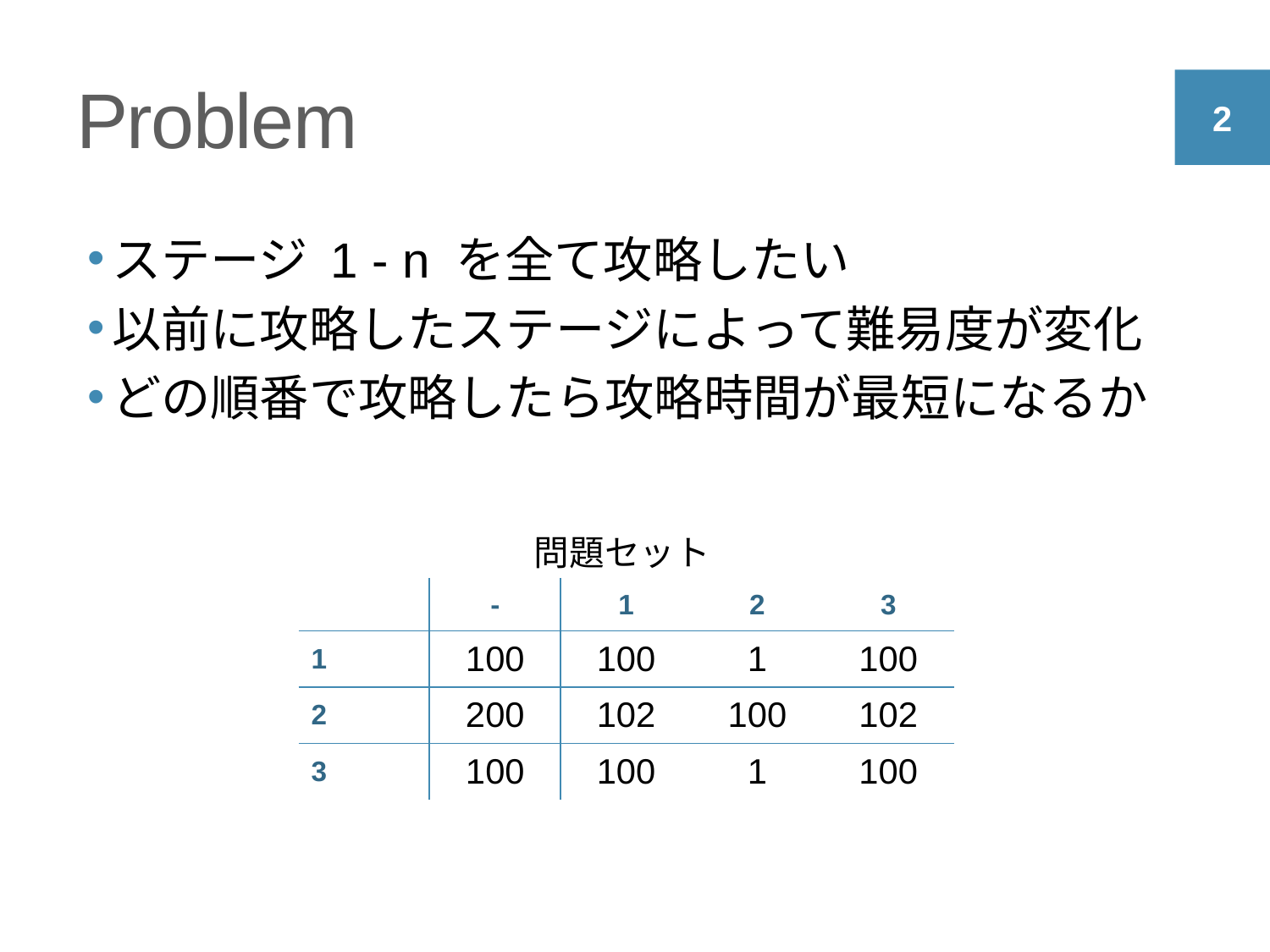

# Problem
ステージ 1 - n を全て攻略したい
以前に攻略したステージによって難易度が変化
どの順番で攻略したら攻略時間が最短になるか
問題セット
|  | - | 1 | 2 | 3 |
| --- | --- | --- | --- | --- |
| 1 | 100 | 100 | 1 | 100 |
| 2 | 200 | 102 | 100 | 102 |
| 3 | 100 | 100 | 1 | 100 |